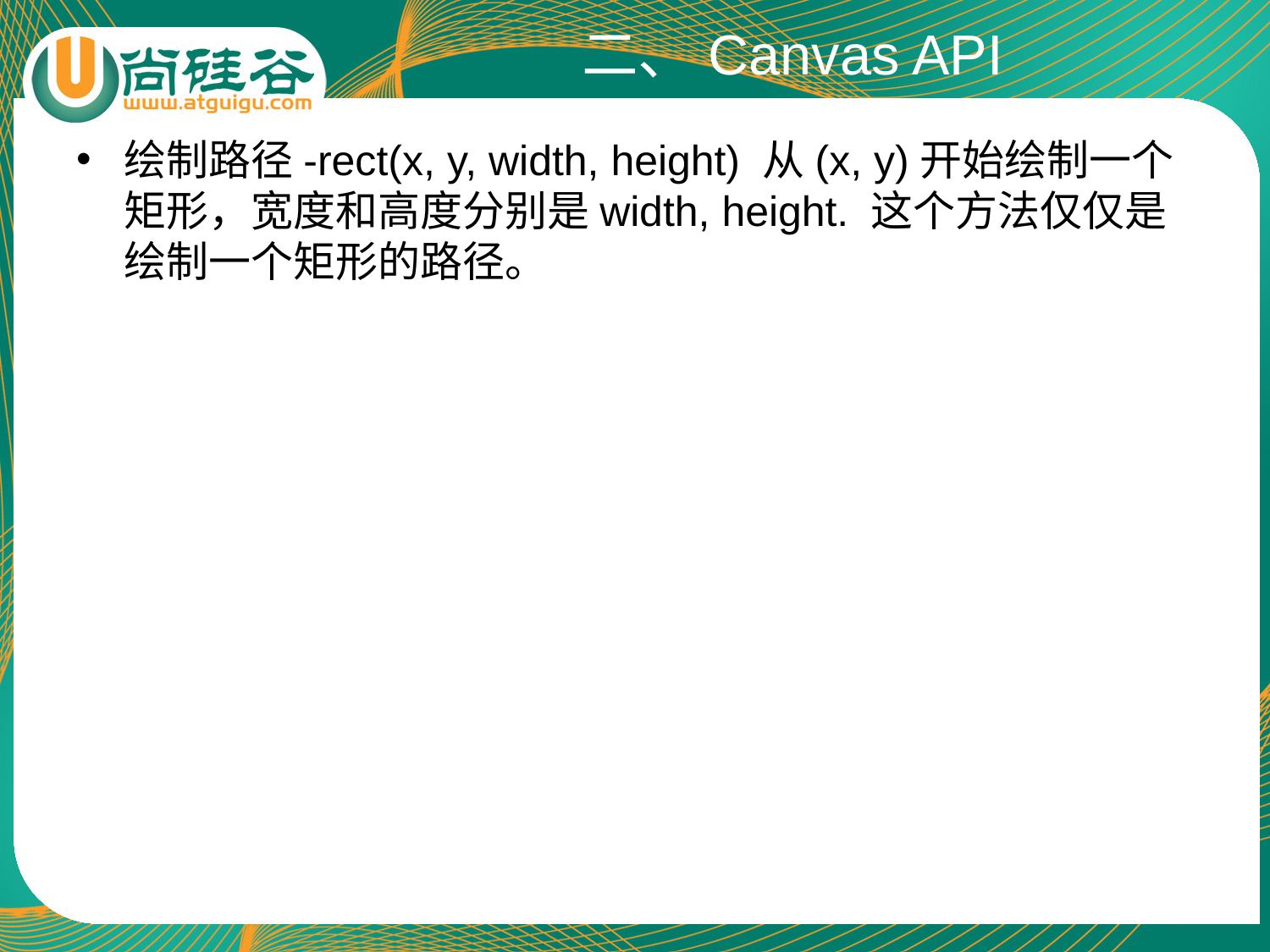

# 二、Canvas API
绘制路径-rect(x, y, width, height) 从(x, y)开始绘制一个矩形，宽度和高度分别是width, height. 这个方法仅仅是绘制一个矩形的路径。